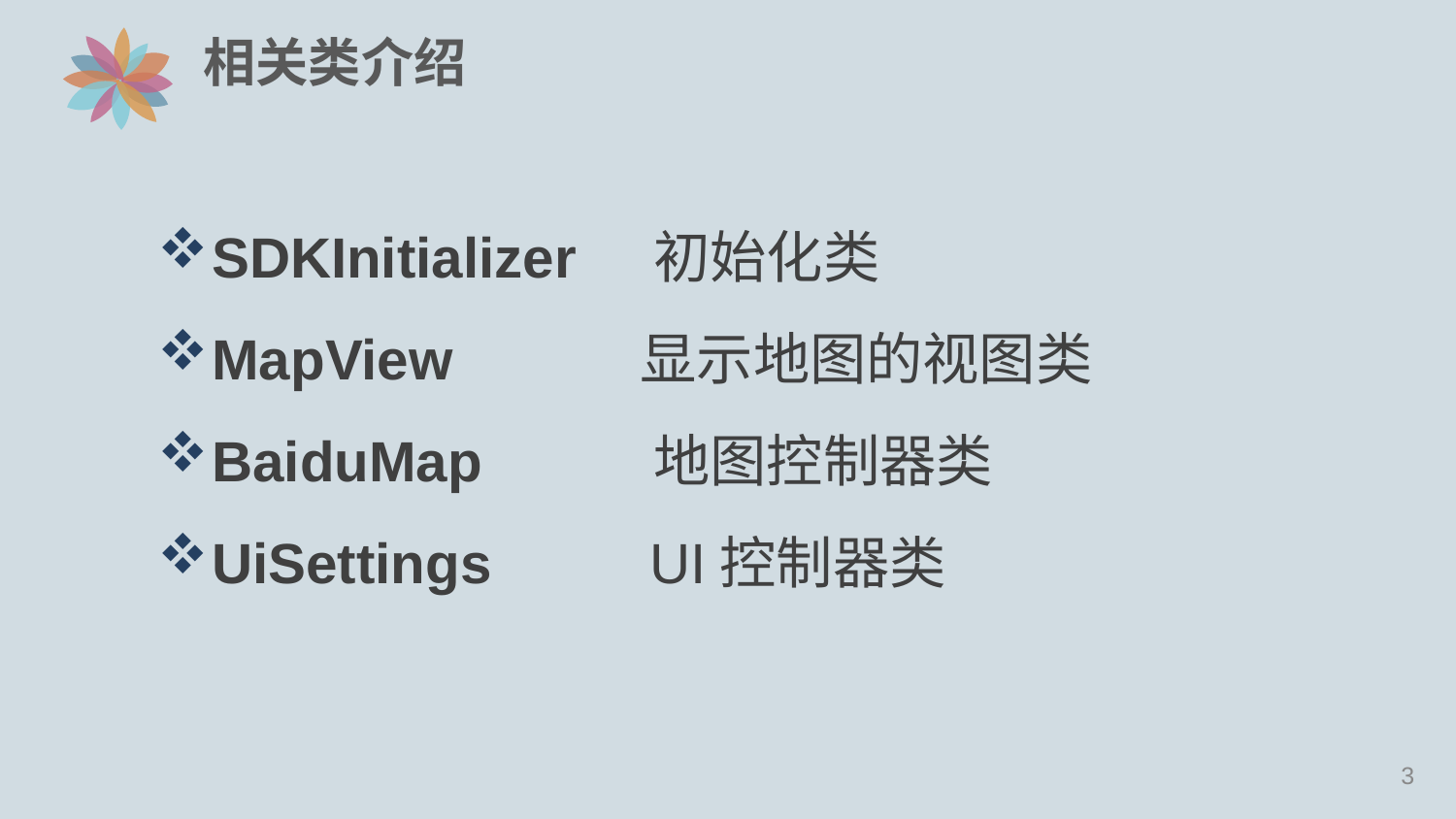

# 相关类介绍
SDKInitializer    初始化类
MapView           显示地图的视图类
BaiduMap          地图控制器类
UiSettings          UI控制器类
3